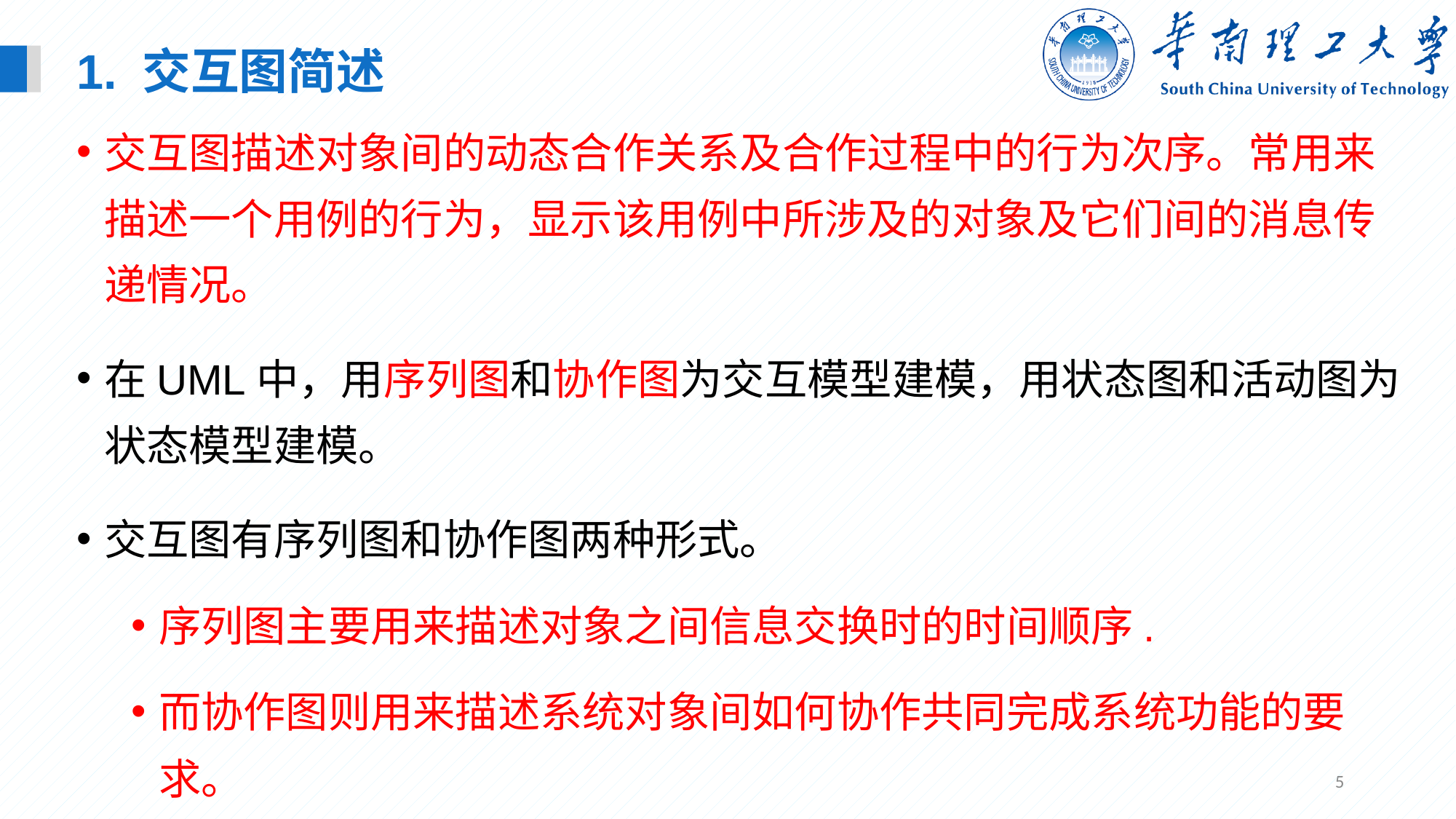

1. 交互图简述
交互图描述对象间的动态合作关系及合作过程中的行为次序。常用来描述一个用例的行为，显示该用例中所涉及的对象及它们间的消息传递情况。
在UML中，用序列图和协作图为交互模型建模，用状态图和活动图为状态模型建模。
交互图有序列图和协作图两种形式。
序列图主要用来描述对象之间信息交换时的时间顺序.
而协作图则用来描述系统对象间如何协作共同完成系统功能的要求。
5